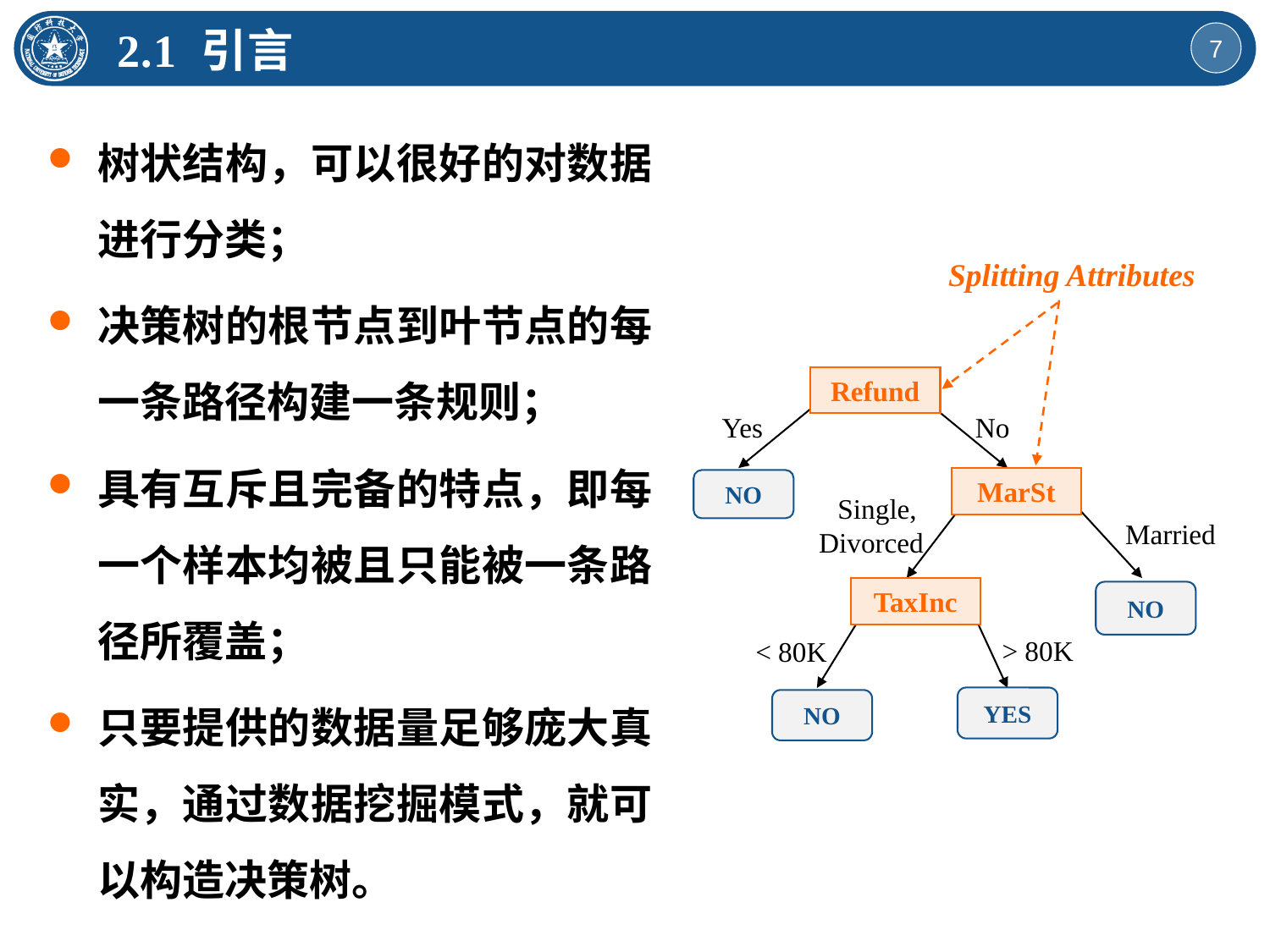

2.1 引言
树状结构，可以很好的对数据进行分类；
决策树的根节点到叶节点的每一条路径构建一条规则；
具有互斥且完备的特点，即每一个样本均被且只能被一条路径所覆盖；
只要提供的数据量足够庞大真实，通过数据挖掘模式，就可以构造决策树。
Splitting Attributes

Refund
Yes

No
MarSt
NO
Single,
Divorced

Married
TaxInc
NO

> 80K
< 80K
YES
NO